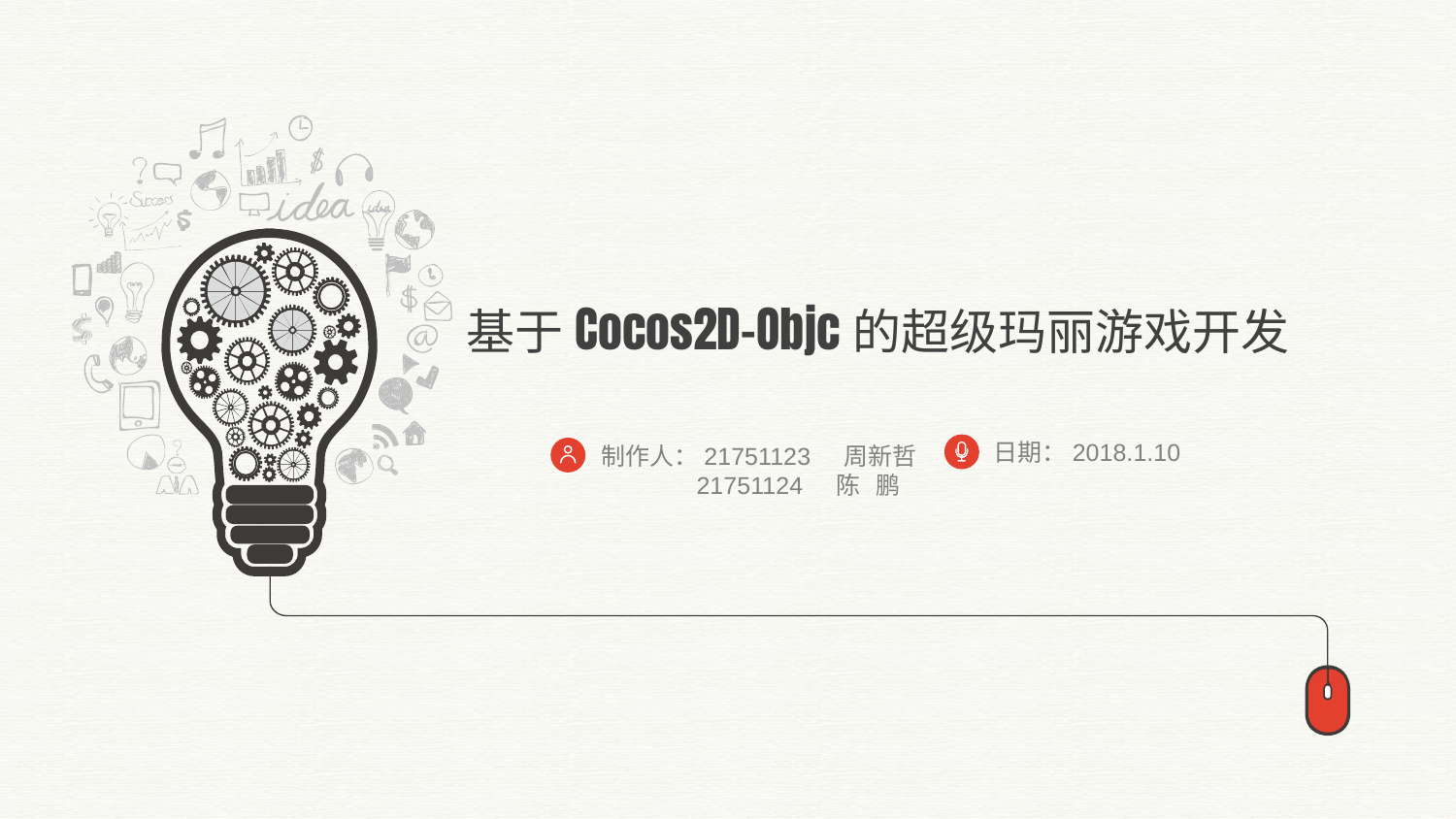

基于Cocos2D-Objc的超级玛丽游戏开发
日期：2018.1.10
制作人：21751123    周新哲
              21751124    陈   鹏